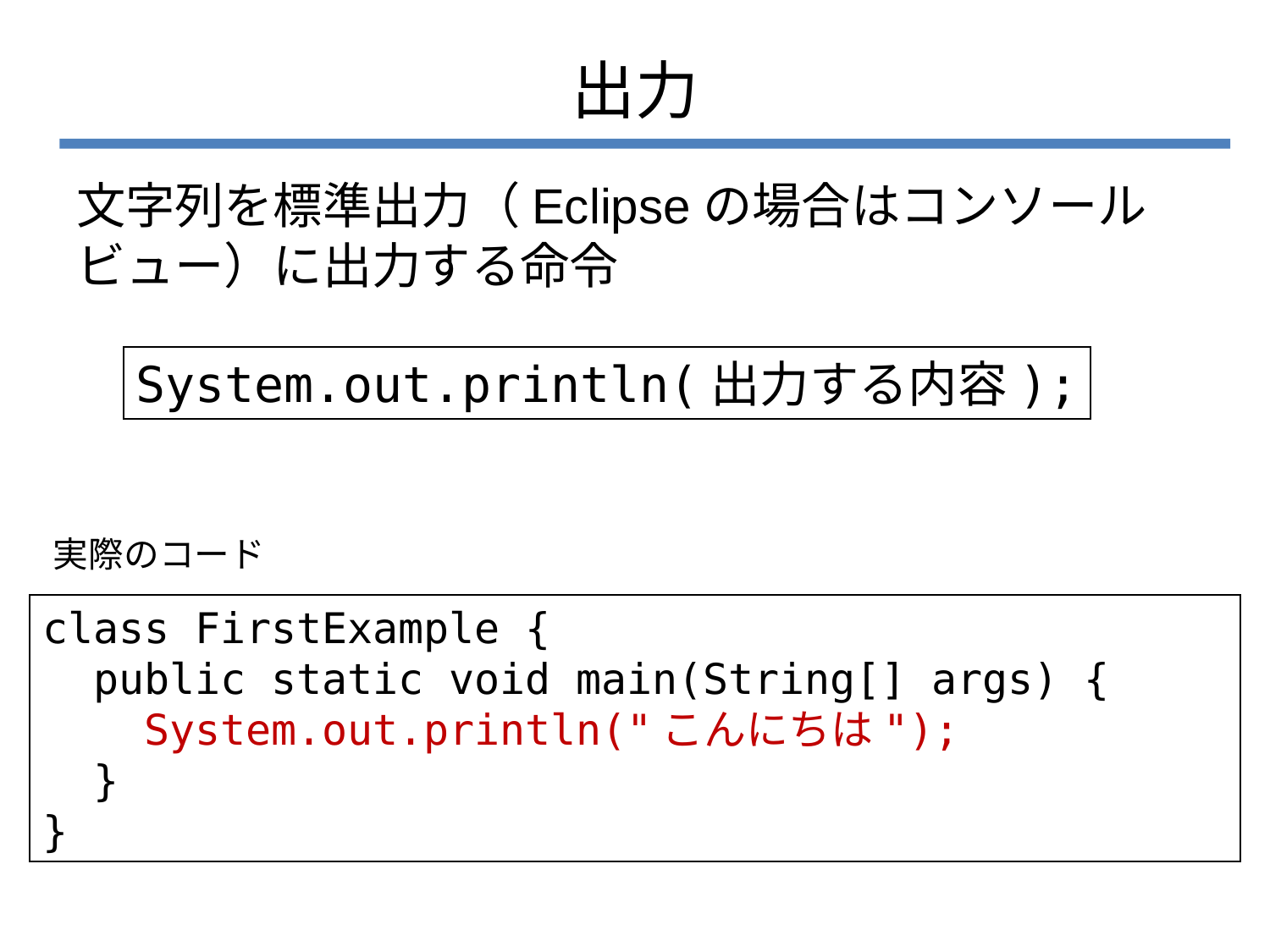

# 出力
文字列を標準出力（Eclipseの場合はコンソールビュー）に出力する命令
System.out.println(出力する内容);
実際のコード
class FirstExample {
  public static void main(String[] args) {
    System.out.println("こんにちは");
  }
}